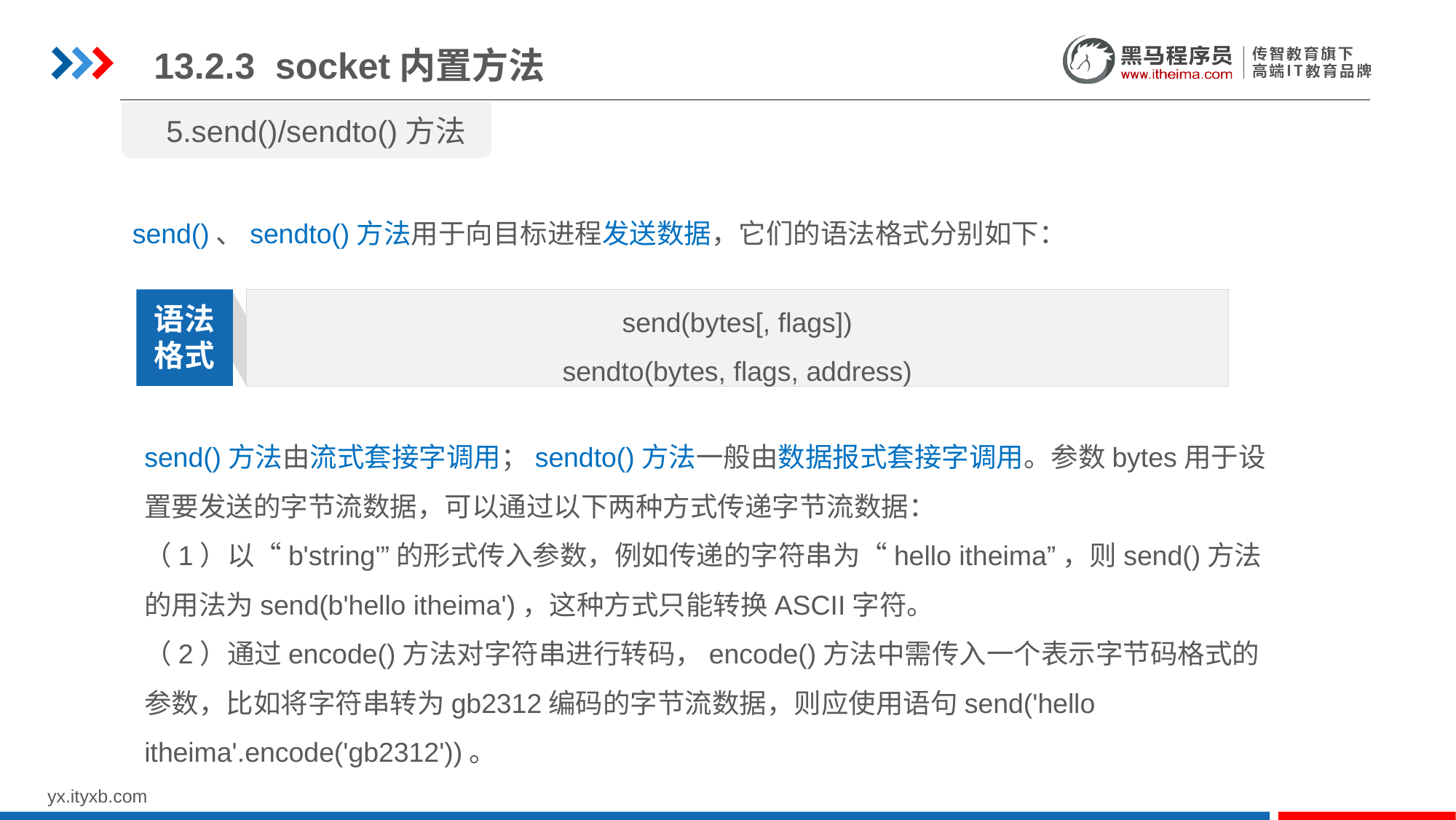

13.2.3  socket内置方法

5.send()/sendto()方法
send()、sendto()方法用于向目标进程发送数据，它们的语法格式分别如下：

send(bytes[, flags])
sendto(bytes, flags, address)

语法
格式
send()方法由流式套接字调用；sendto()方法一般由数据报式套接字调用。参数bytes用于设置要发送的字节流数据，可以通过以下两种方式传递字节流数据：
（1）以“b'string'”的形式传入参数，例如传递的字符串为“hello itheima”，则send()方法的用法为send(b'hello itheima')，这种方式只能转换ASCII字符。
（2）通过encode()方法对字符串进行转码，encode()方法中需传入一个表示字节码格式的参数，比如将字符串转为gb2312编码的字节流数据，则应使用语句send('hello itheima'.encode('gb2312'))。